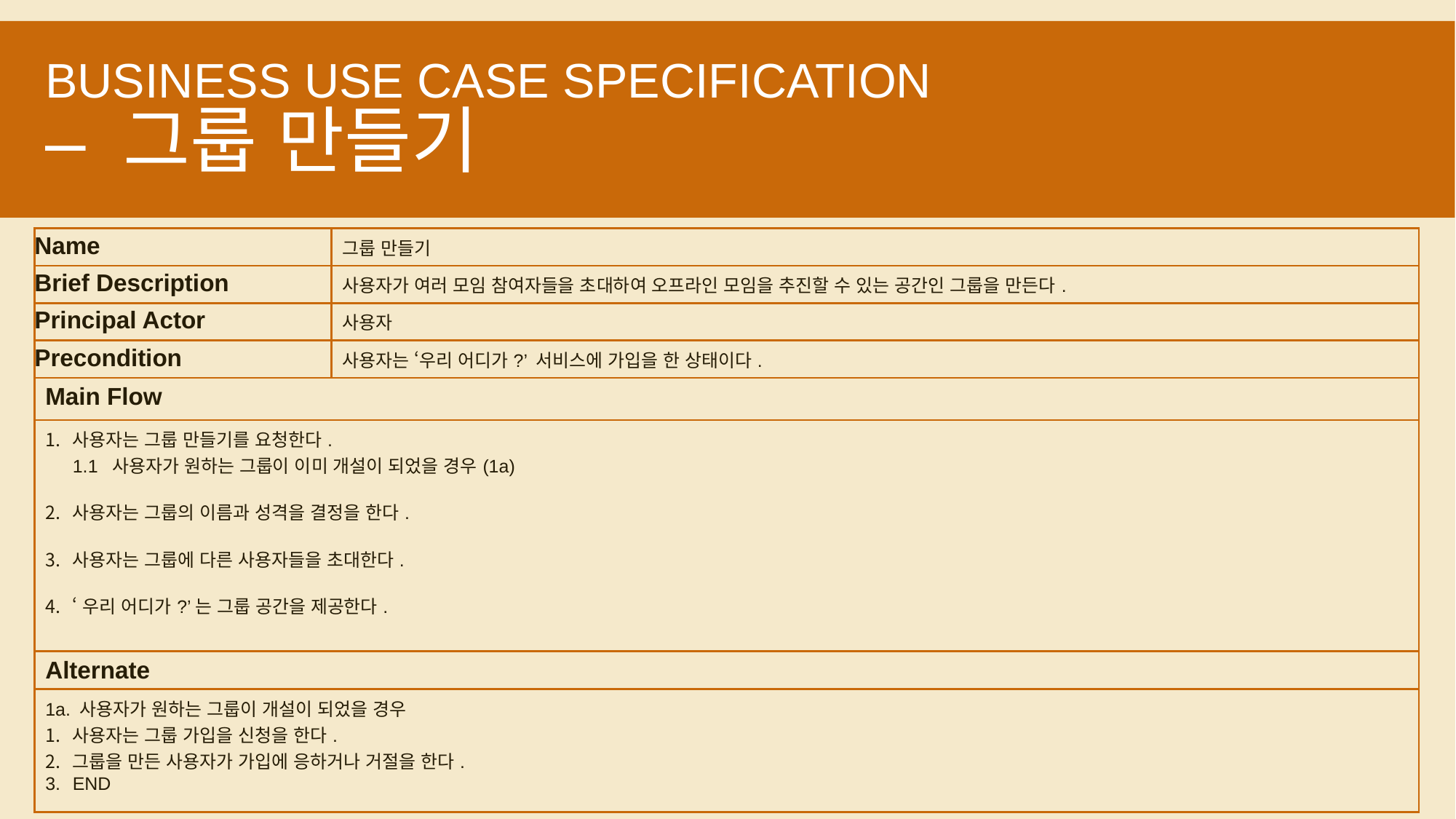

# Business Use Case Specification – 그룹 만들기
| Name | 그룹 만들기 |
| --- | --- |
| Brief Description | 사용자가 여러 모임 참여자들을 초대하여 오프라인 모임을 추진할 수 있는 공간인 그룹을 만든다. |
| Principal Actor | 사용자 |
| Precondition | 사용자는 ‘우리 어디가?’ 서비스에 가입을 한 상태이다. |
| Main Flow |  |
| 사용자는 그룹 만들기를 요청한다. 1.1 사용자가 원하는 그룹이 이미 개설이 되었을 경우(1a) 사용자는 그룹의 이름과 성격을 결정을 한다. 사용자는 그룹에 다른 사용자들을 초대한다. ‘우리 어디가?’는 그룹 공간을 제공한다. |  |
| Alternate |  |
| 1a. 사용자가 원하는 그룹이 개설이 되었을 경우 사용자는 그룹 가입을 신청을 한다. 그룹을 만든 사용자가 가입에 응하거나 거절을 한다. END |  |